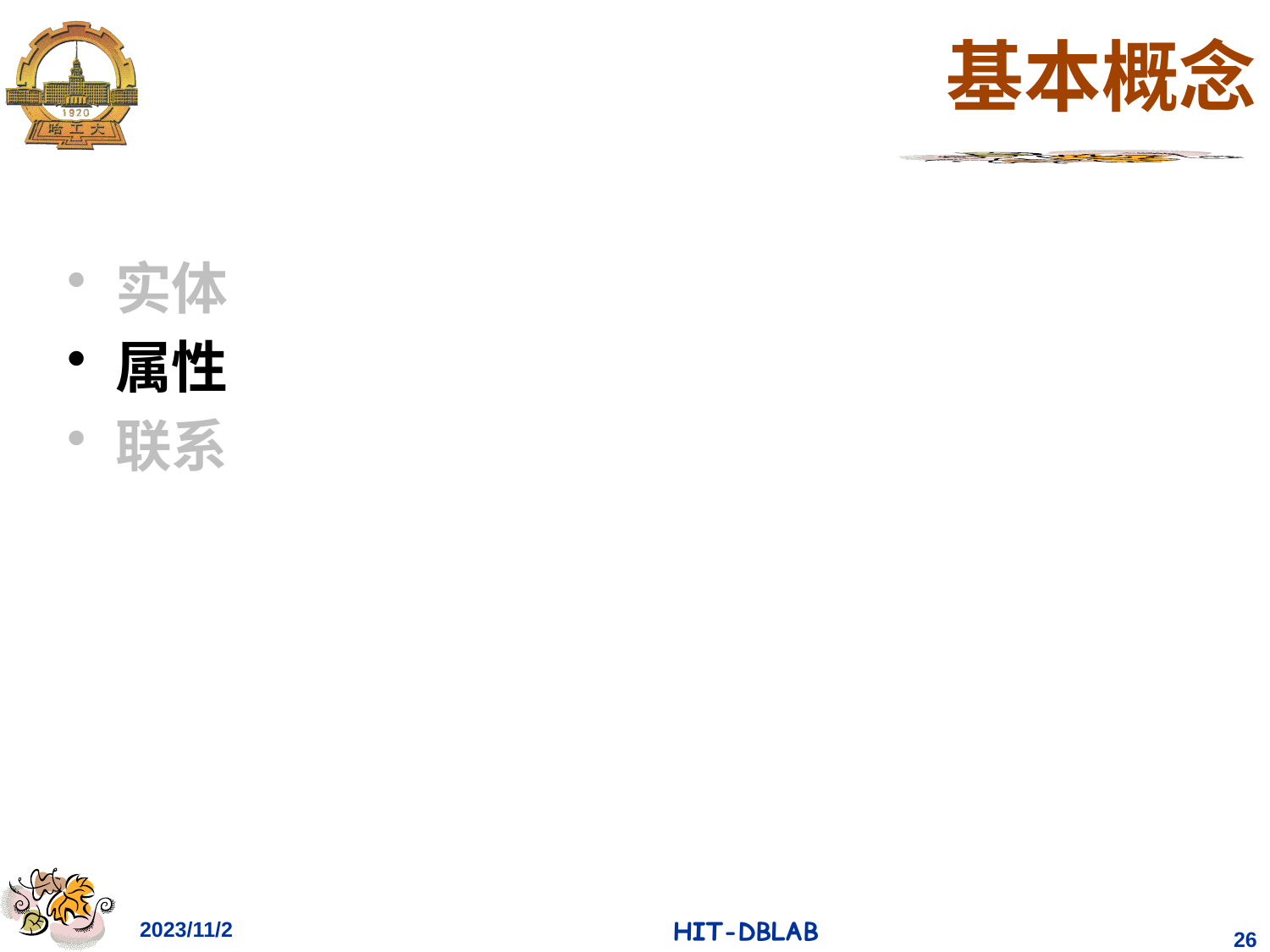

# 基本概念
实体
属性
联系

2023/11/2
HIT-DBLAB
26